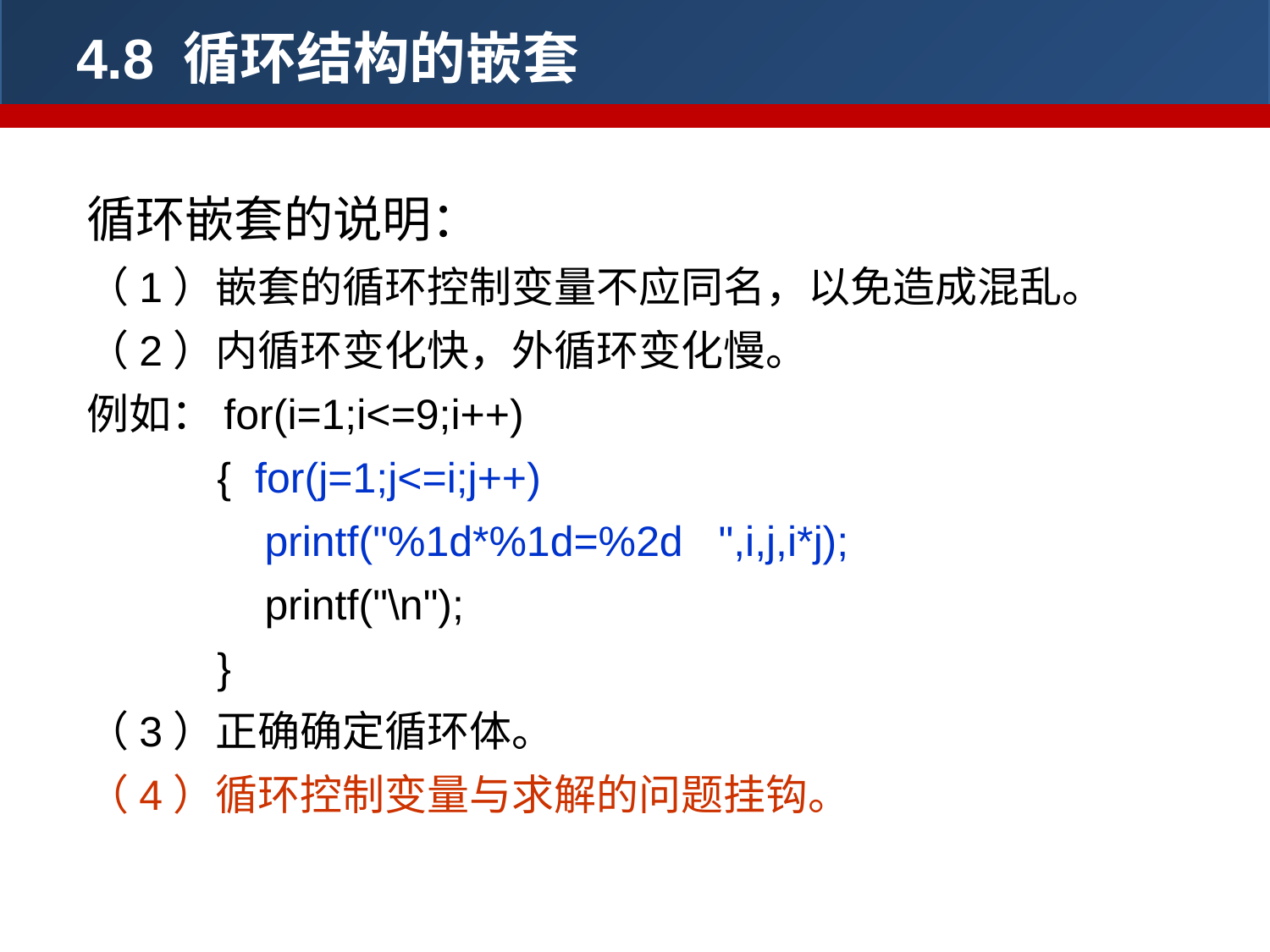

4.8 循环结构的嵌套

循环嵌套的说明：
（1）嵌套的循环控制变量不应同名，以免造成混乱。
（2）内循环变化快，外循环变化慢。
例如：for(i=1;i<=9;i++)
           {  for(j=1;j<=i;j++)
               printf("%1d*%1d=%2d   ",i,j,i*j);
               printf("\n");
           }
（3）正确确定循环体。
（4）循环控制变量与求解的问题挂钩。